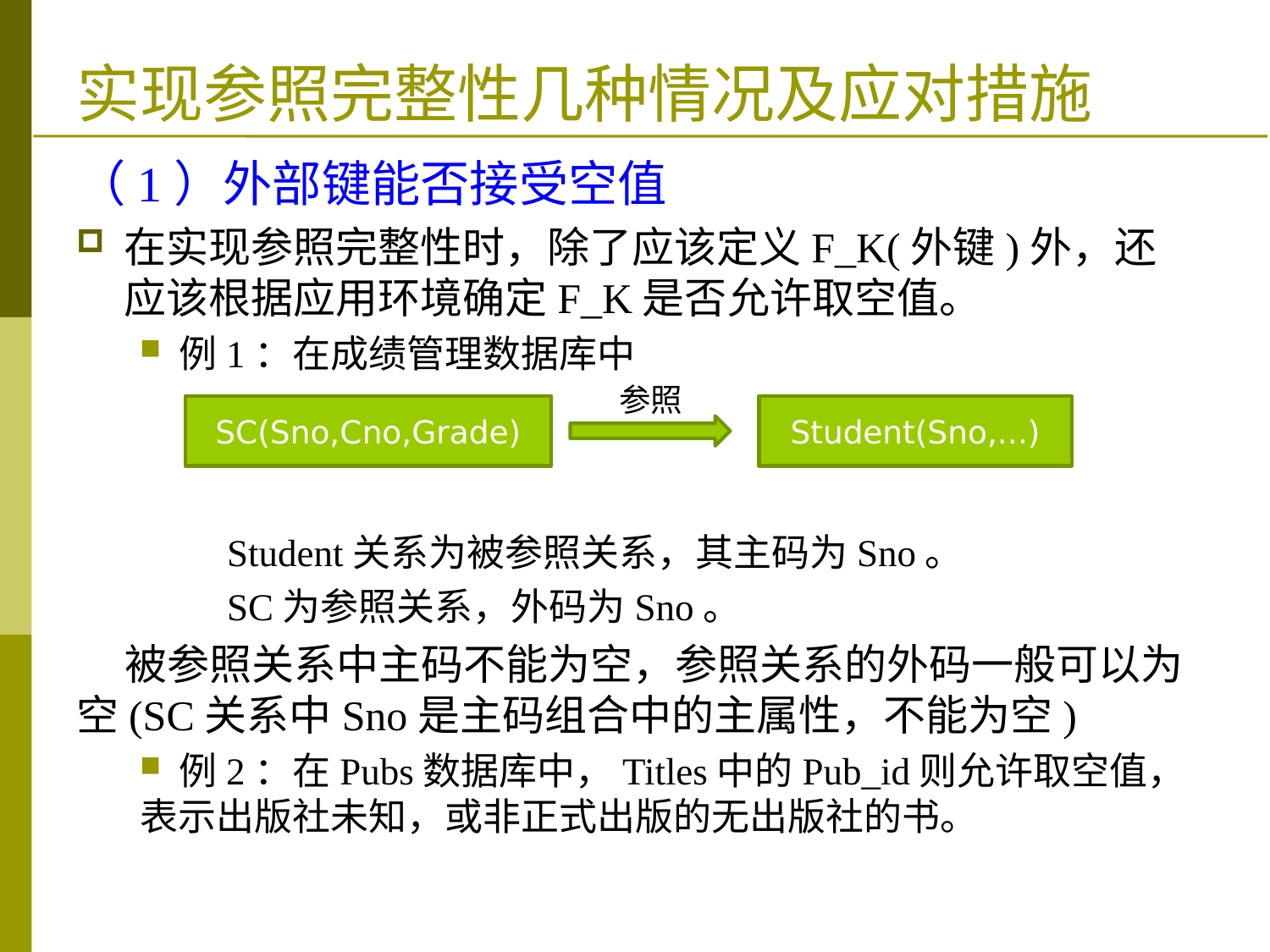

# 实现参照完整性几种情况及应对措施
（1）外部键能否接受空值
在实现参照完整性时，除了应该定义F_K(外键)外，还应该根据应用环境确定F_K是否允许取空值。
 例1：在成绩管理数据库中

  	Student关系为被参照关系，其主码为Sno。
    	SC为参照关系，外码为Sno。
    被参照关系中主码不能为空，参照关系的外码一般可以为空(SC关系中Sno是主码组合中的主属性，不能为空)
 例2：在Pubs数据库中，Titles中的Pub_id则允许取空值，表示出版社未知，或非正式出版的无出版社的书。
参照
SC(Sno,Cno,Grade)
Student(Sno,...)